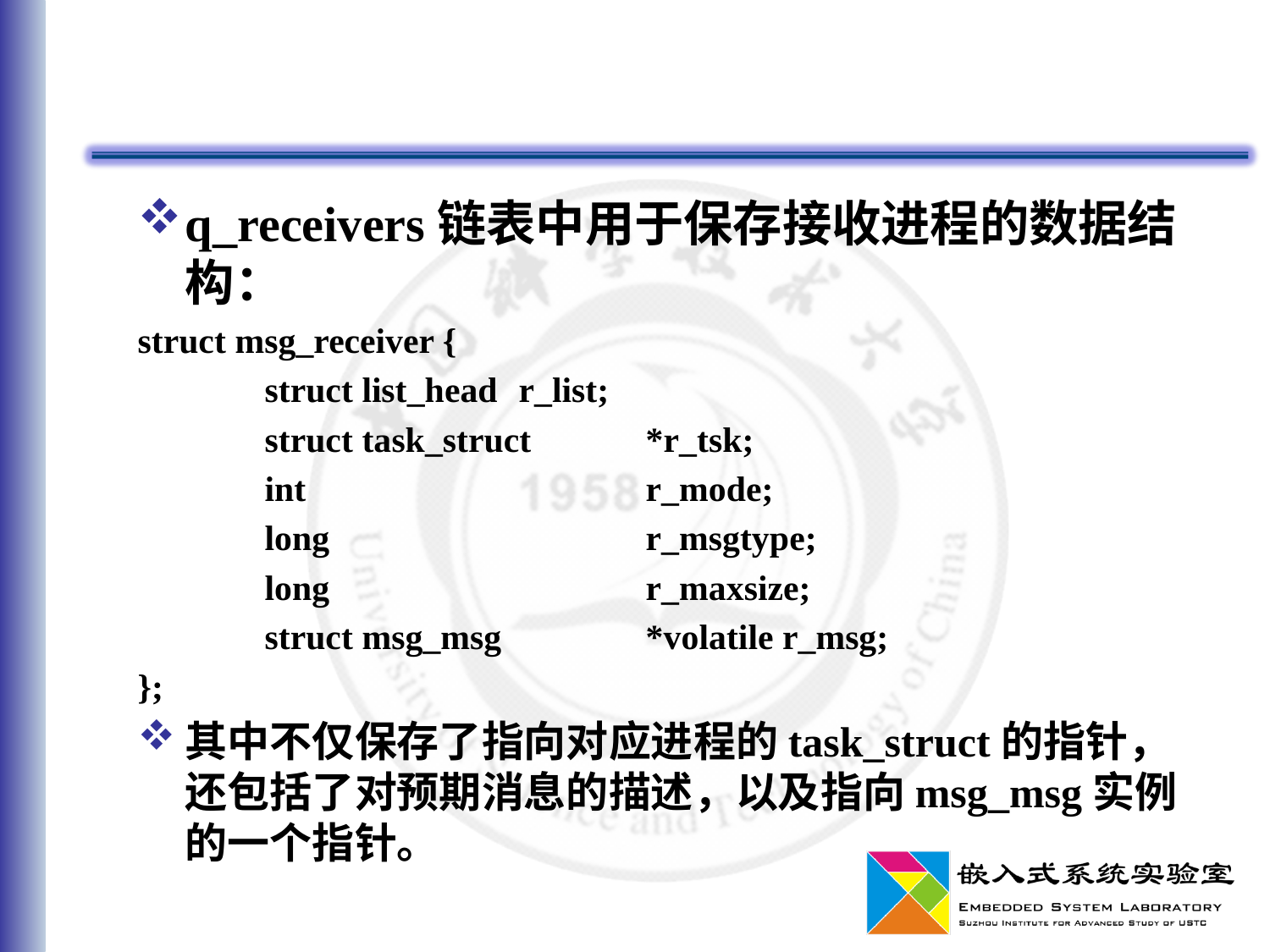

#
q_receivers链表中用于保存接收进程的数据结构：
struct msg_receiver {
	struct list_head	r_list;
	struct task_struct	*r_tsk;
	int			r_mode;
	long			r_msgtype;
	long			r_maxsize;
	struct msg_msg		*volatile r_msg;
};
其中不仅保存了指向对应进程的task_struct的指针，还包括了对预期消息的描述，以及指向msg_msg实例的一个指针。